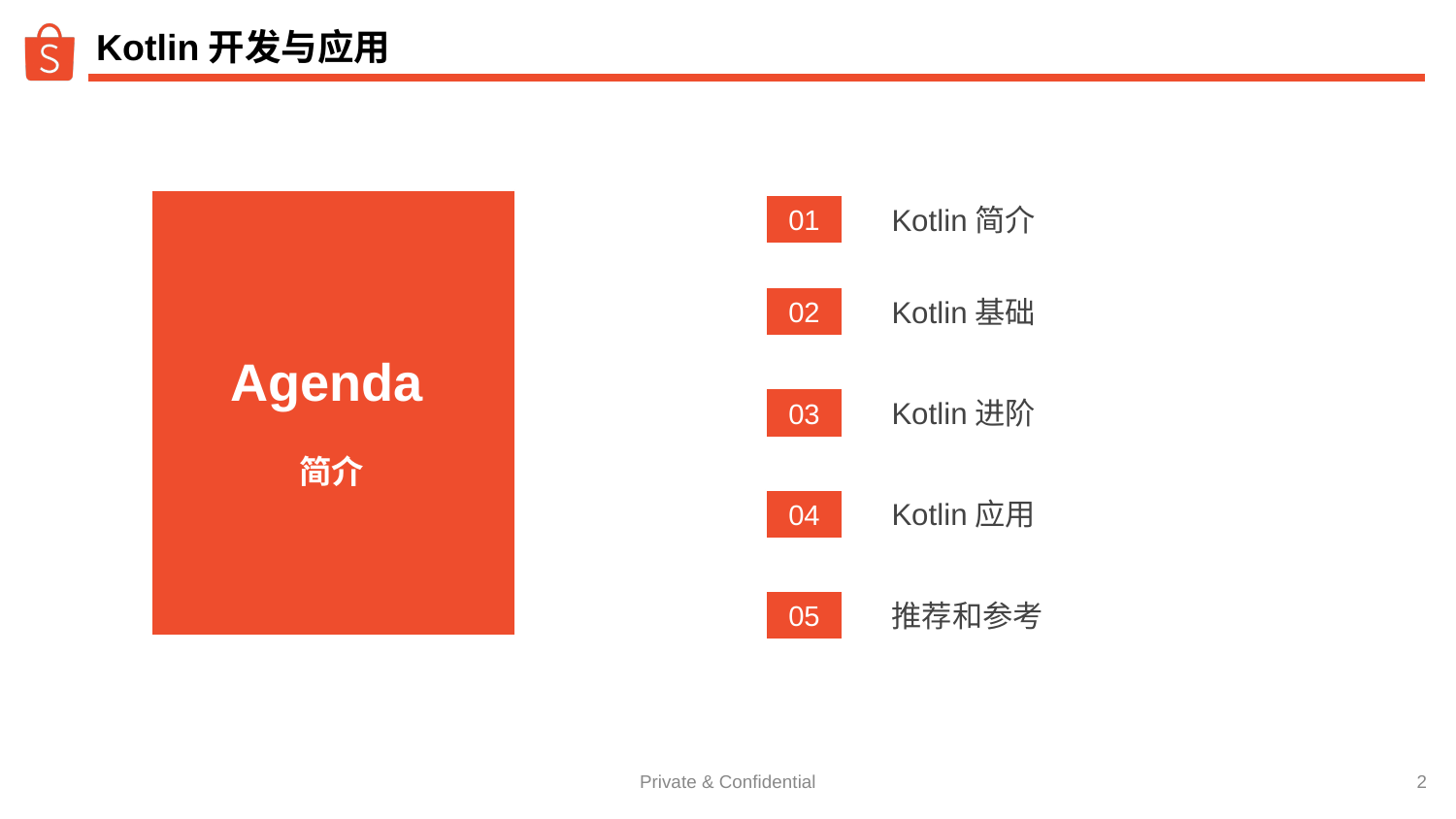

# Kotlin开发与应用
Kotlin简介

 01
  Agenda

Kotlin基础
 02
Kotlin进阶
 03
简介
Kotlin应用
 04
推荐和参考
 05
2